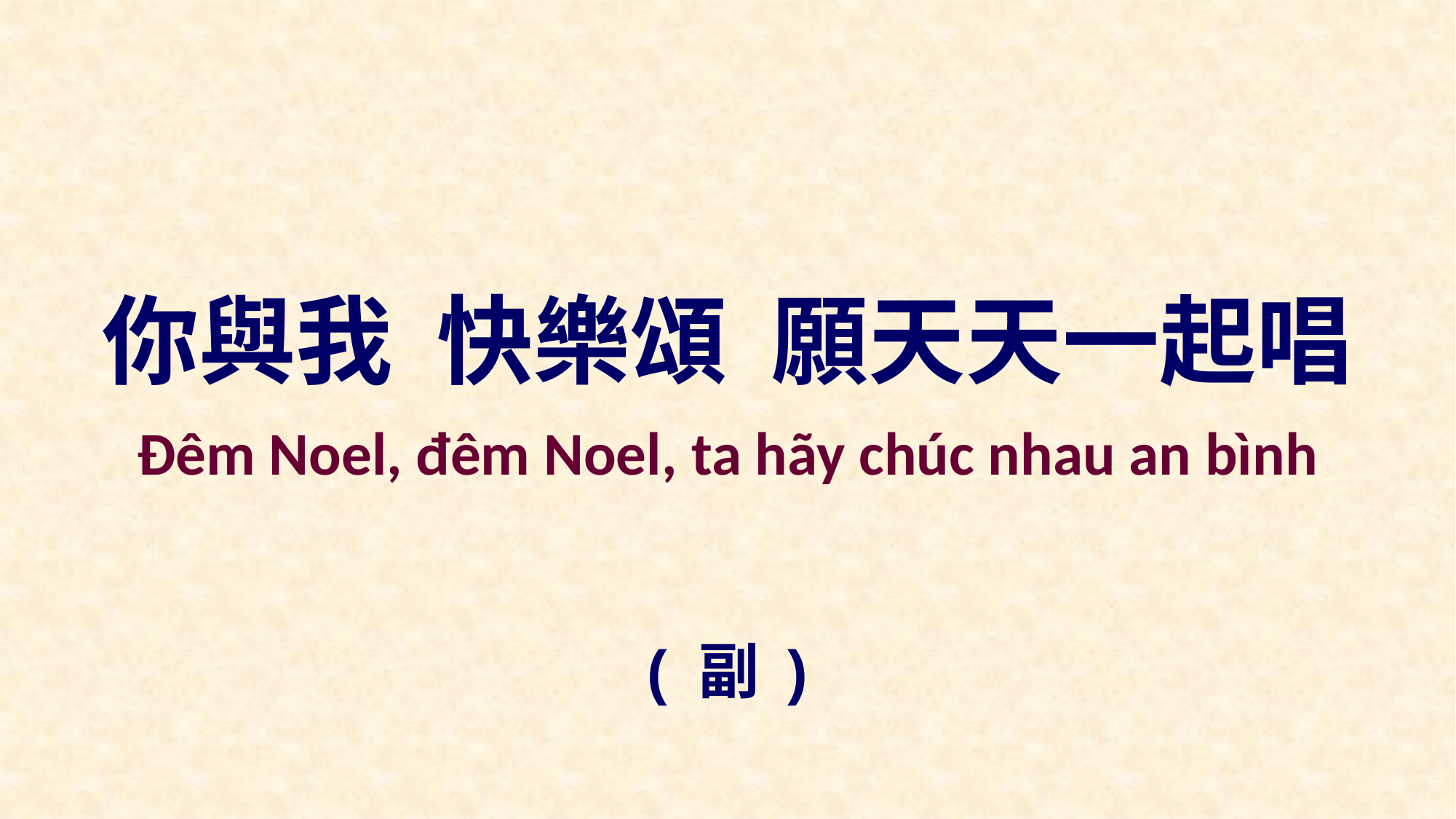

你與我  快樂頌  願天天一起唱
Đêm Noel, đêm Noel, ta hãy chúc nhau an bình
( 副 )